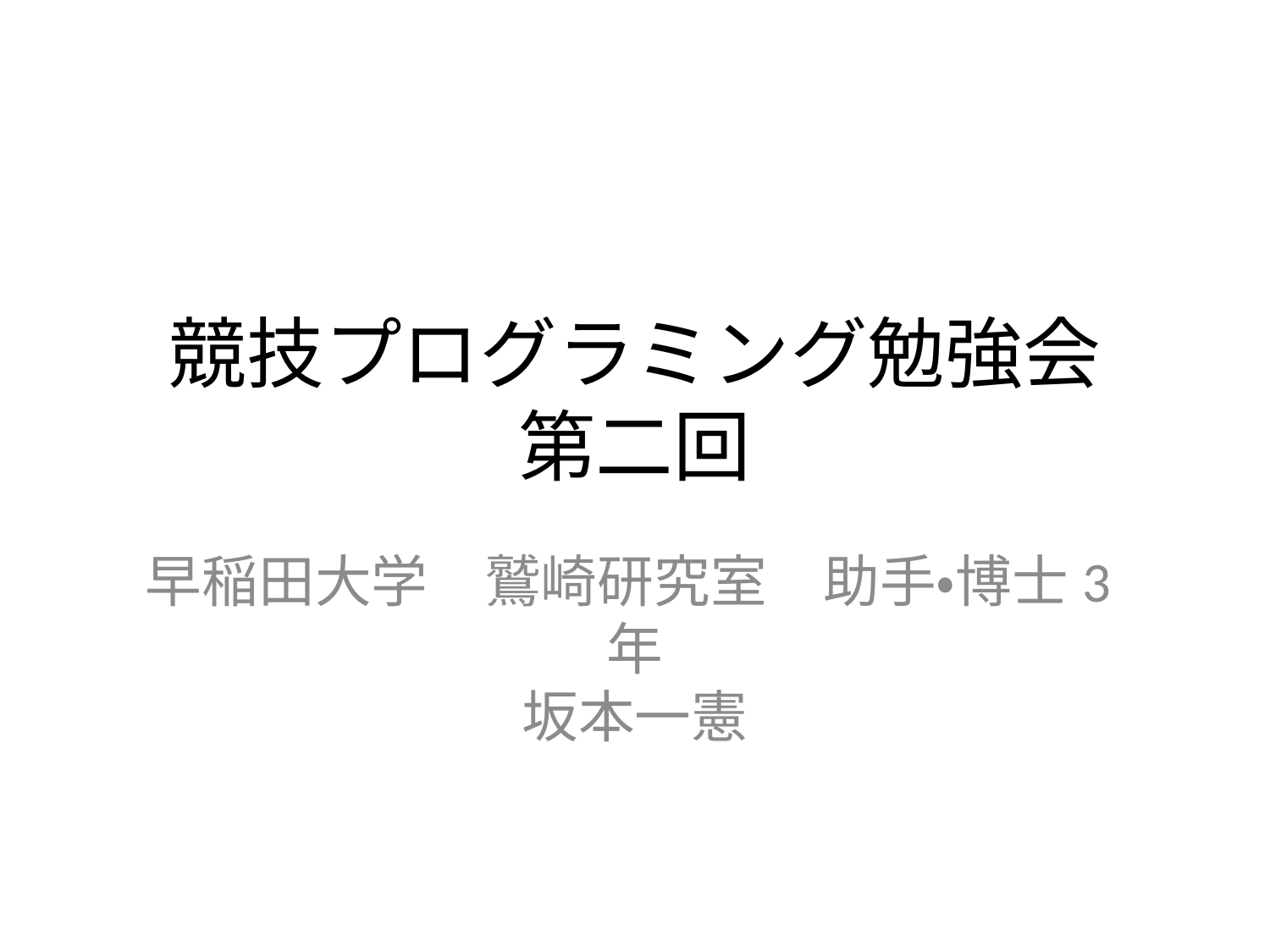

# 競技プログラミング勉強会 第二回
早稲田大学　鷲崎研究室　助手・博士3年
坂本一憲